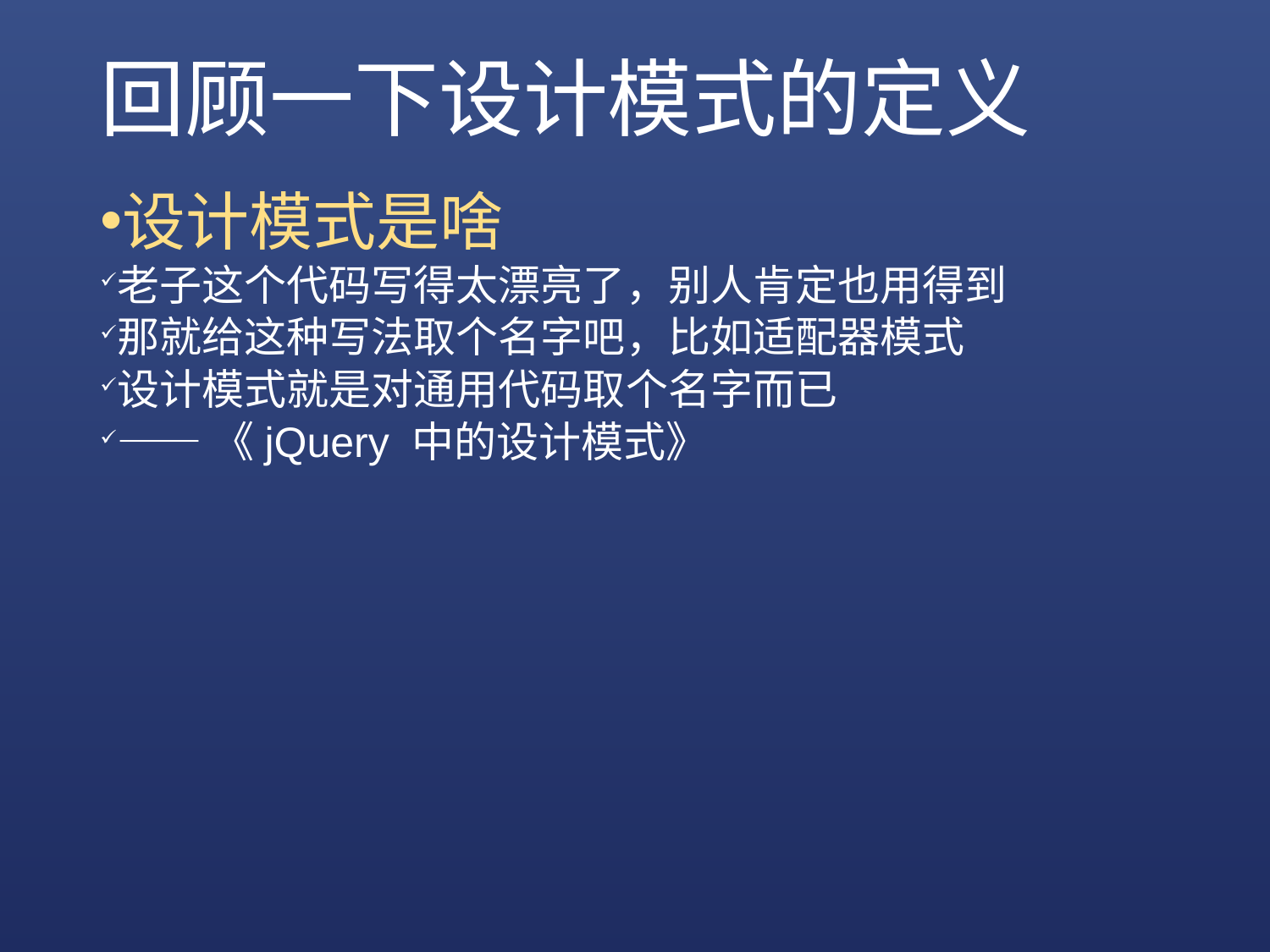

# 回顾一下设计模式的定义
设计模式是啥
老子这个代码写得太漂亮了，别人肯定也用得到
那就给这种写法取个名字吧，比如适配器模式
设计模式就是对通用代码取个名字而已
——《jQuery 中的设计模式》